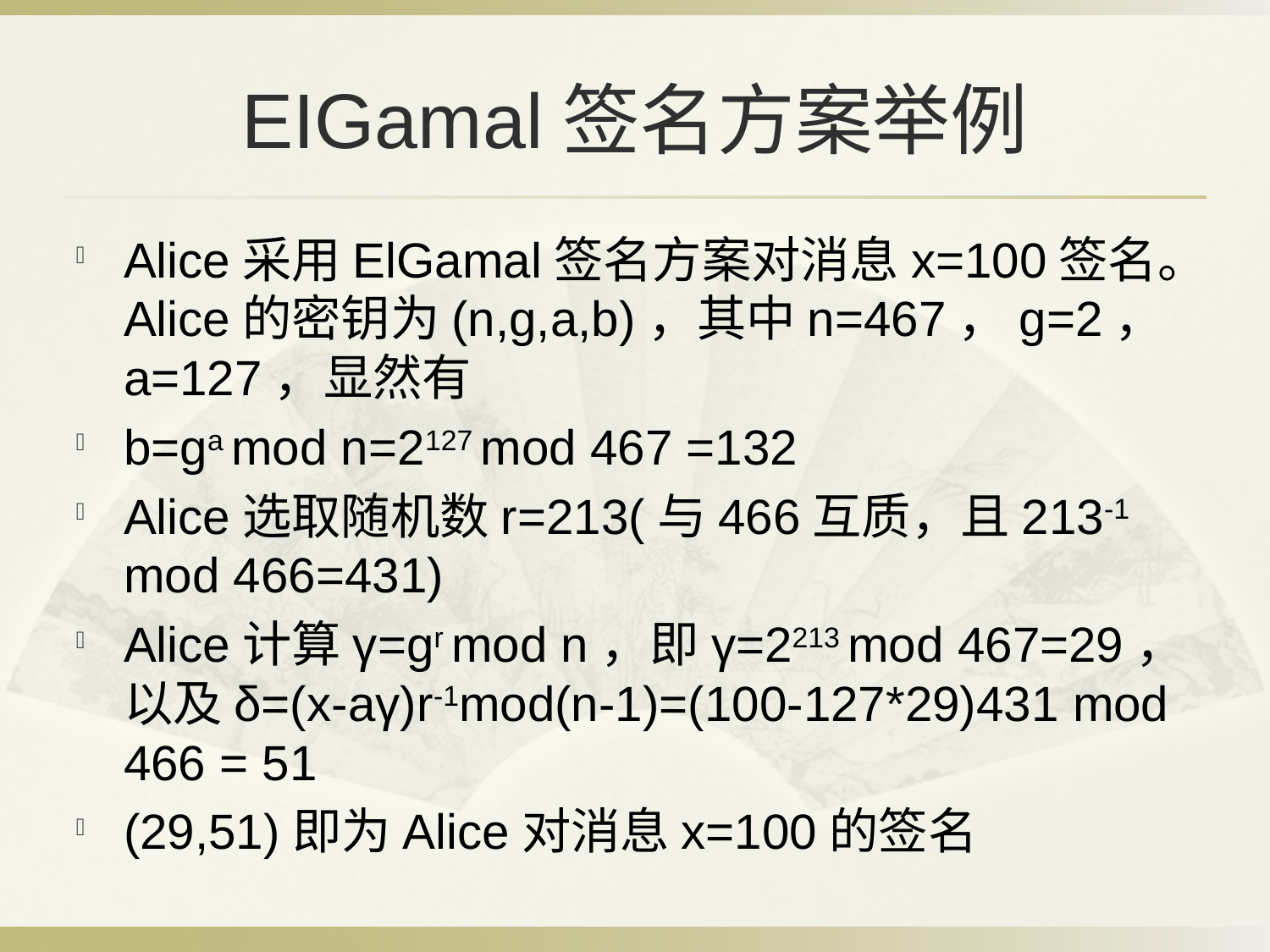

# EIGamal签名方案举例
Alice采用ElGamal签名方案对消息x=100签名。Alice的密钥为(n,g,a,b)，其中n=467，g=2，a=127，显然有
b=ga mod n=2127 mod 467 =132
Alice选取随机数r=213(与466互质，且213-1 mod 466=431)
Alice计算γ=gr mod n，即γ=2213 mod 467=29，以及δ=(x-aγ)r-1mod(n-1)=(100-127*29)431 mod 466 = 51
(29,51)即为Alice对消息x=100的签名